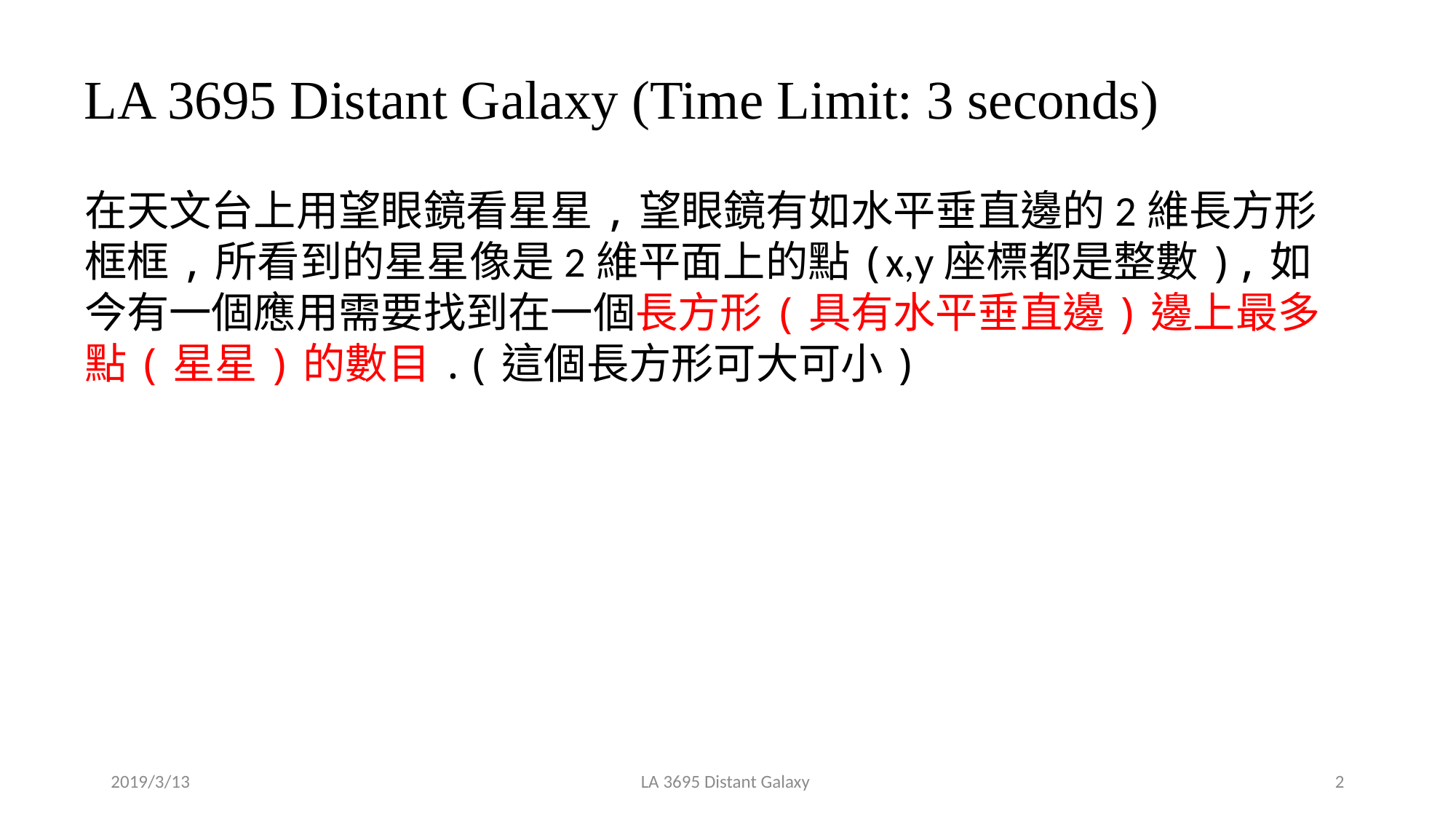

# LA 3695 Distant Galaxy (Time Limit: 3 seconds)
在天文台上用望眼鏡看星星,望眼鏡有如水平垂直邊的2維長方形框框,所看到的星星像是2維平面上的點(x,y座標都是整數),如今有一個應用需要找到在一個長方形(具有水平垂直邊)邊上最多點(星星)的數目.(這個長方形可大可小)
2019/3/13
LA 3695 Distant Galaxy
2